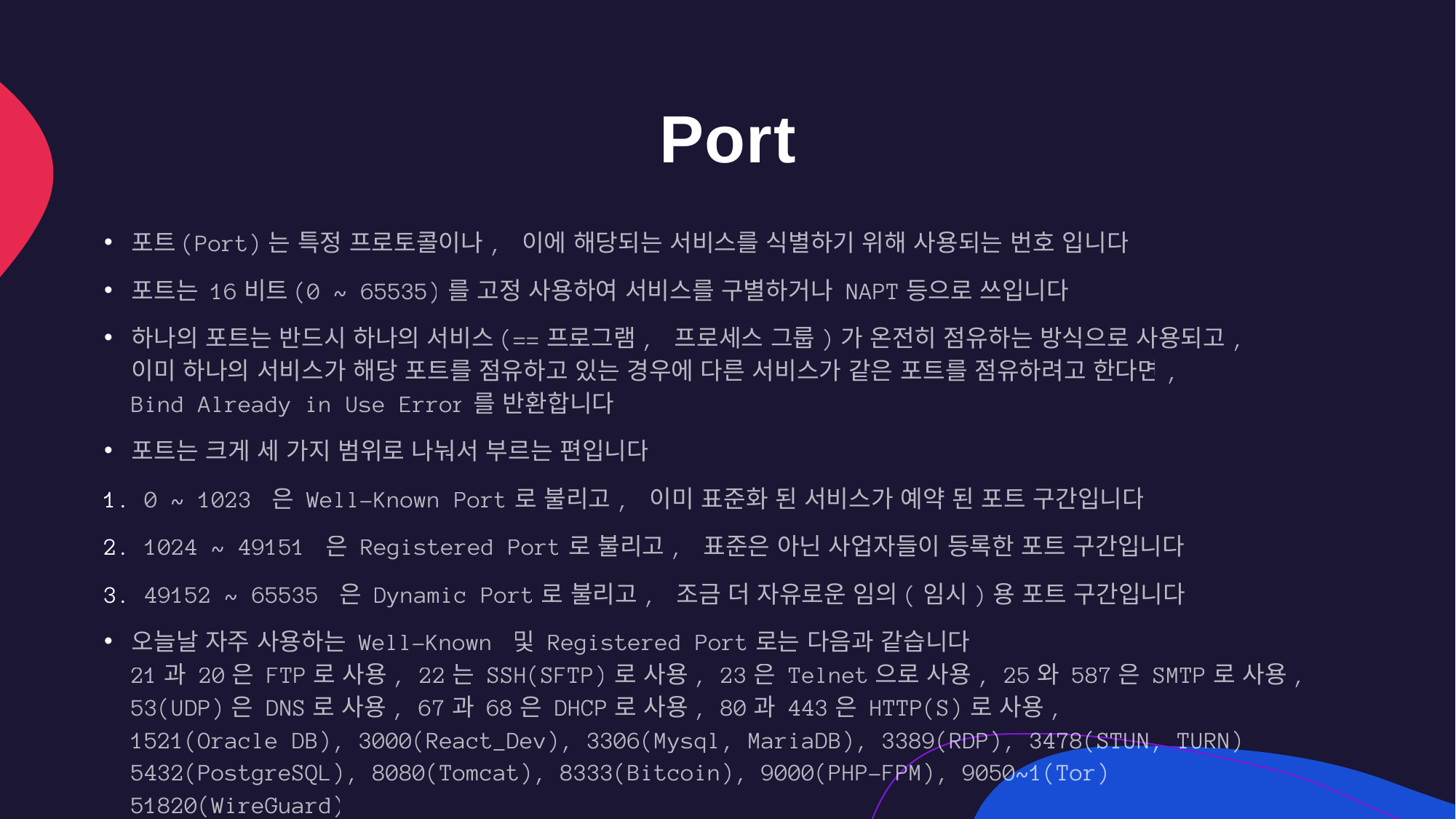

# Port
포트(Port)는 특정 프로토콜이나, 이에 해당되는 서비스를 식별하기 위해 사용되는 번호 입니다
포트는 16비트(0 ~ 65535)를 고정 사용하여 서비스를 구별하거나 NAPT등으로 쓰입니다
하나의 포트는 반드시 하나의 서비스(==프로그램, 프로세스 그룹)가 온전히 점유하는 방식으로 사용되고,
이미 하나의 서비스가 해당 포트를 점유하고 있는 경우에 다른 서비스가 같은 포트를 점유하려고 한다면,
Bind Already in Use Error를 반환합니다
포트는 크게 세 가지 범위로 나눠서 부르는 편입니다
0 ~ 1023 은 Well-Known Port로 불리고, 이미 표준화 된 서비스가 예약 된 포트 구간입니다
1024 ~ 49151 은 Registered Port로 불리고, 표준은 아닌 사업자들이 등록한 포트 구간입니다
49152 ~ 65535 은 Dynamic Port로 불리고, 조금 더 자유로운 임의(임시)용 포트 구간입니다
오늘날 자주 사용하는 Well-Known 및 Registered Port로는 다음과 같습니다
21과 20은 FTP로 사용, 22는 SSH(SFTP)로 사용, 23은 Telnet으로 사용, 25와 587은 SMTP로 사용,
53(UDP)은 DNS로 사용, 67과 68은 DHCP로 사용, 80과 443은 HTTP(S)로 사용,
1521(Oracle DB), 3000(React_Dev), 3306(Mysql, MariaDB), 3389(RDP), 3478(STUN, TURN), 5432(PostgreSQL), 8080(Tomcat), 8333(Bitcoin), 9000(PHP-FPM), 9050~1(Tor), 51820(WireGuard)